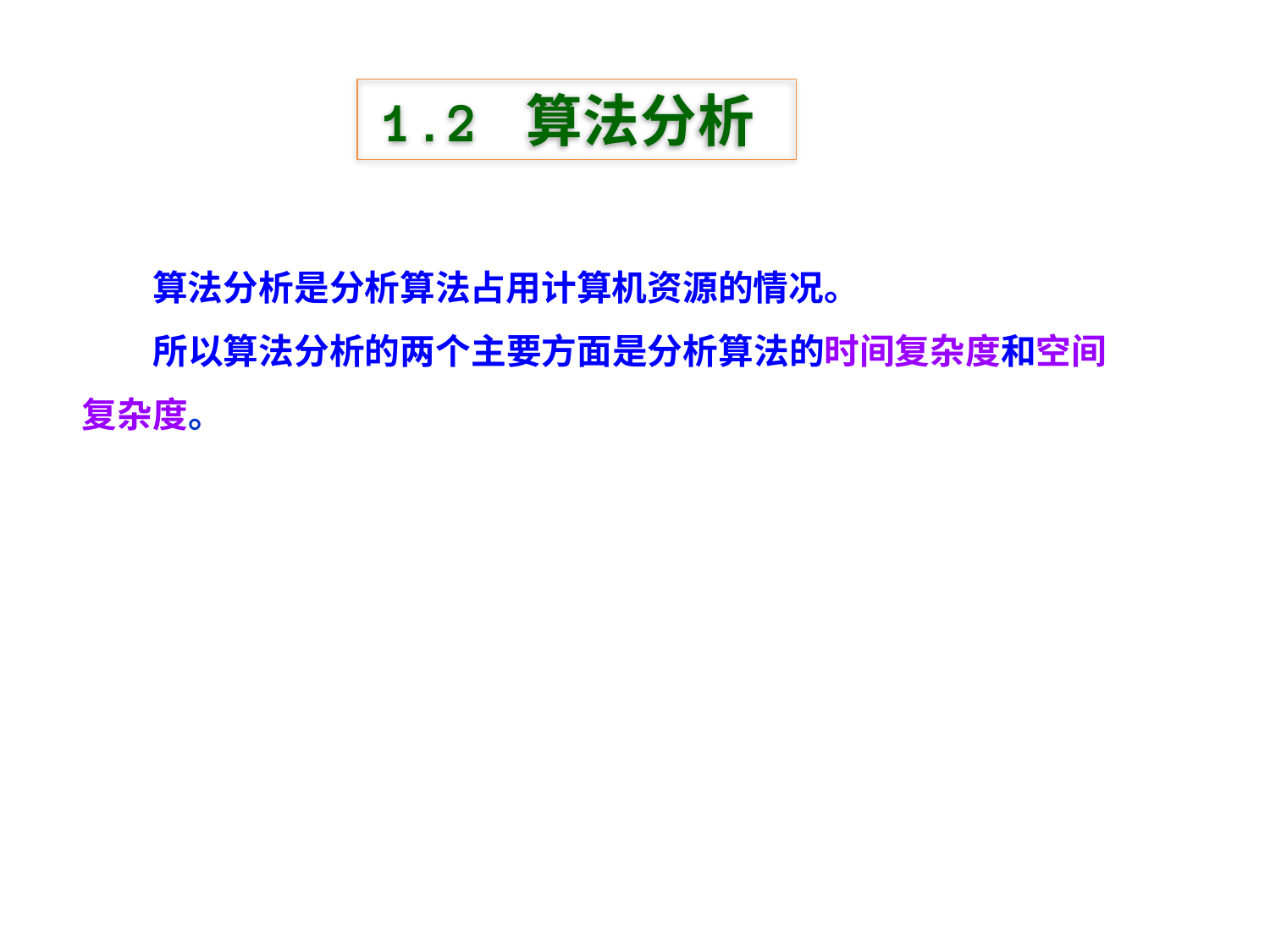

1.2 算法分析
　　算法分析是分析算法占用计算机资源的情况。
　　所以算法分析的两个主要方面是分析算法的时间复杂度和空间复杂度。